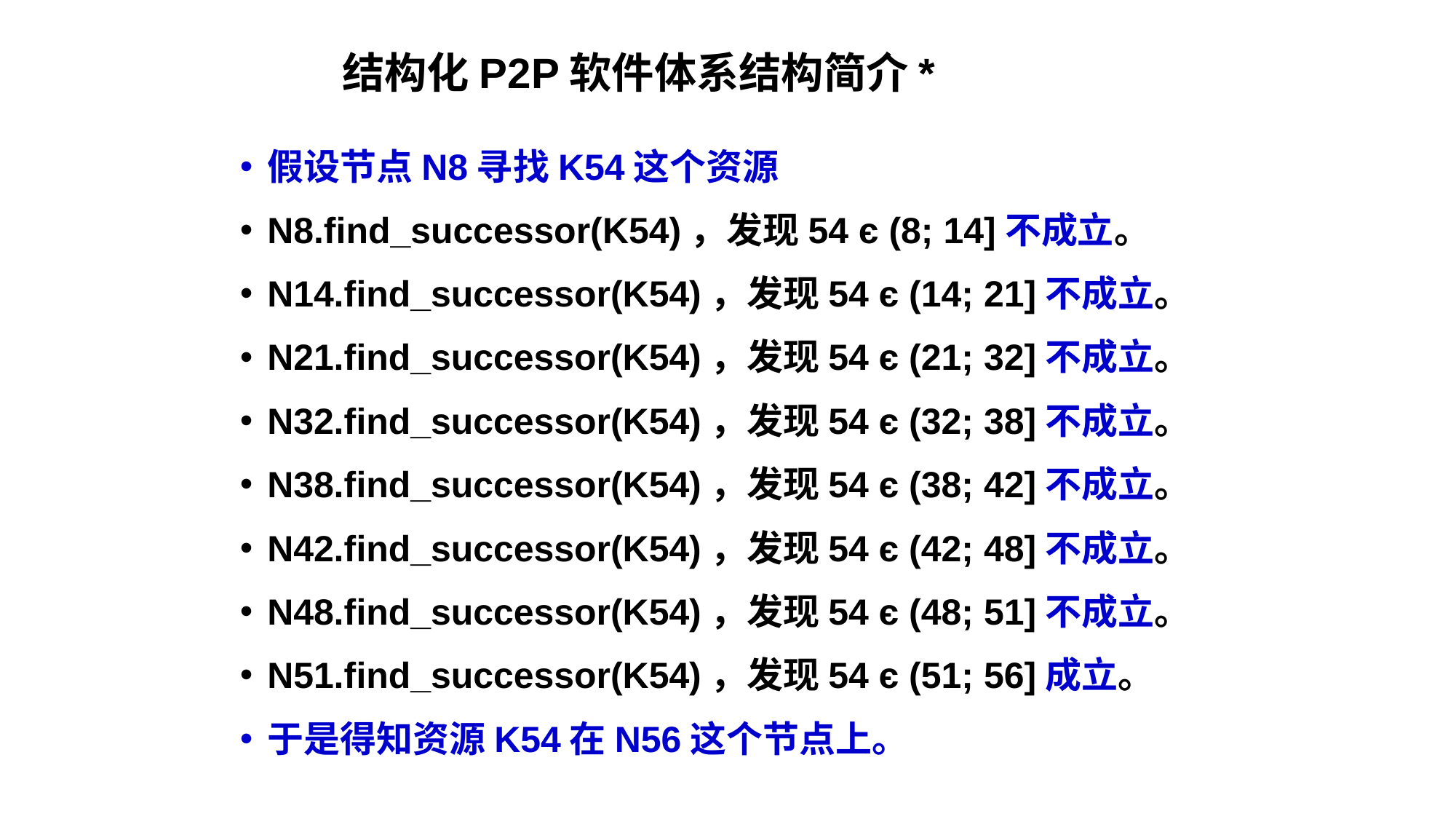

# 结构化P2P软件体系结构简介*
假设节点N8寻找K54这个资源
N8.find_successor(K54)，发现54 є (8; 14]不成立。
N14.find_successor(K54)，发现54 є (14; 21]不成立。
N21.find_successor(K54)，发现54 є (21; 32]不成立。
N32.find_successor(K54)，发现54 є (32; 38]不成立。
N38.find_successor(K54)，发现54 є (38; 42]不成立。
N42.find_successor(K54)，发现54 є (42; 48]不成立。
N48.find_successor(K54)，发现54 є (48; 51]不成立。
N51.find_successor(K54)，发现54 є (51; 56]成立。
于是得知资源K54在N56这个节点上。